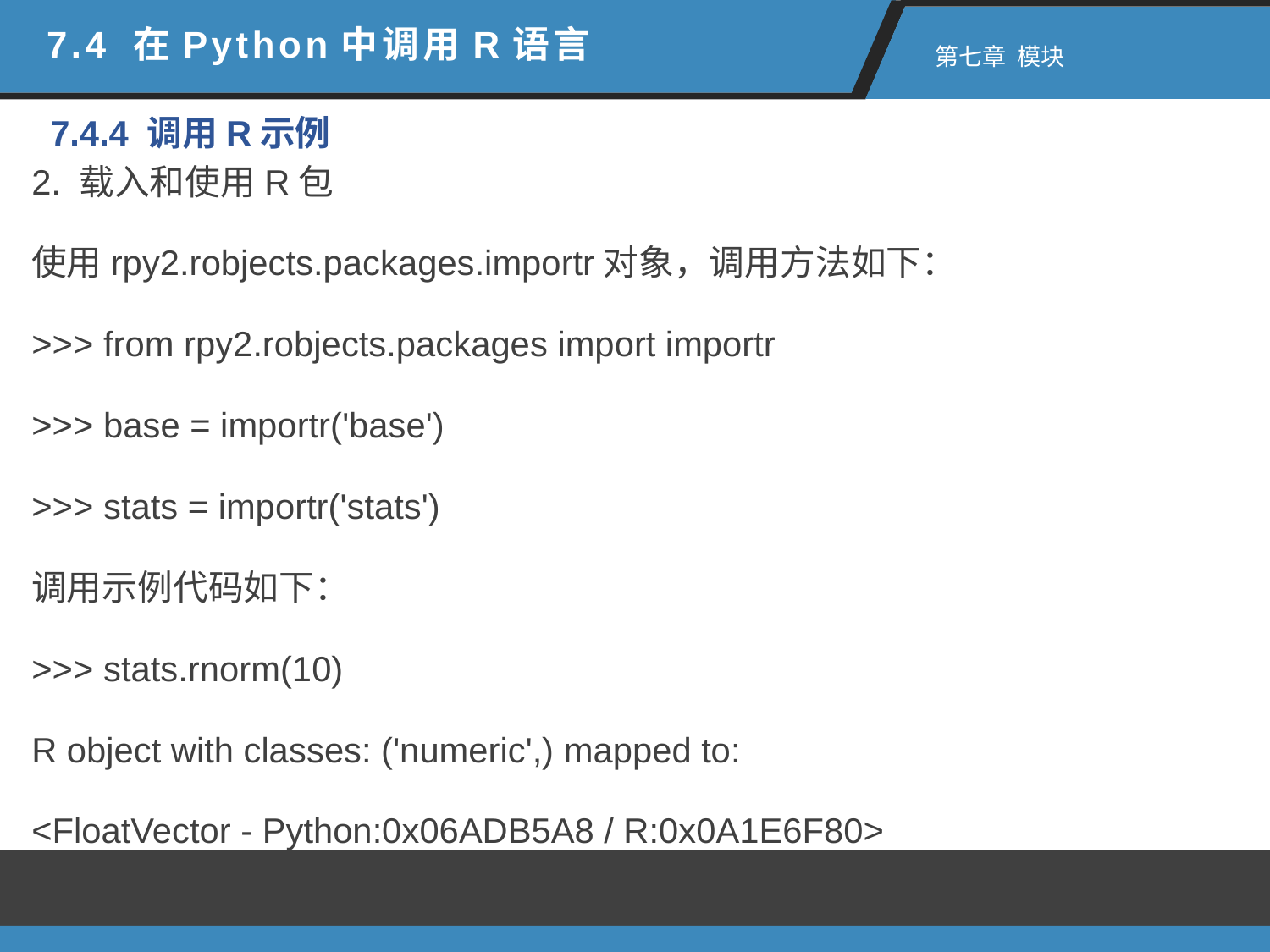

7.4 在Python中调用R语言
  第七章  模块
7.4.4 调用R示例
2. 载入和使用R包
使用rpy2.robjects.packages.importr对象，调用方法如下：
>>> from rpy2.robjects.packages import importr
>>> base = importr('base')
>>> stats = importr('stats')
调用示例代码如下：
>>> stats.rnorm(10)
R object with classes: ('numeric',) mapped to:
<FloatVector - Python:0x06ADB5A8 / R:0x0A1E6F80>